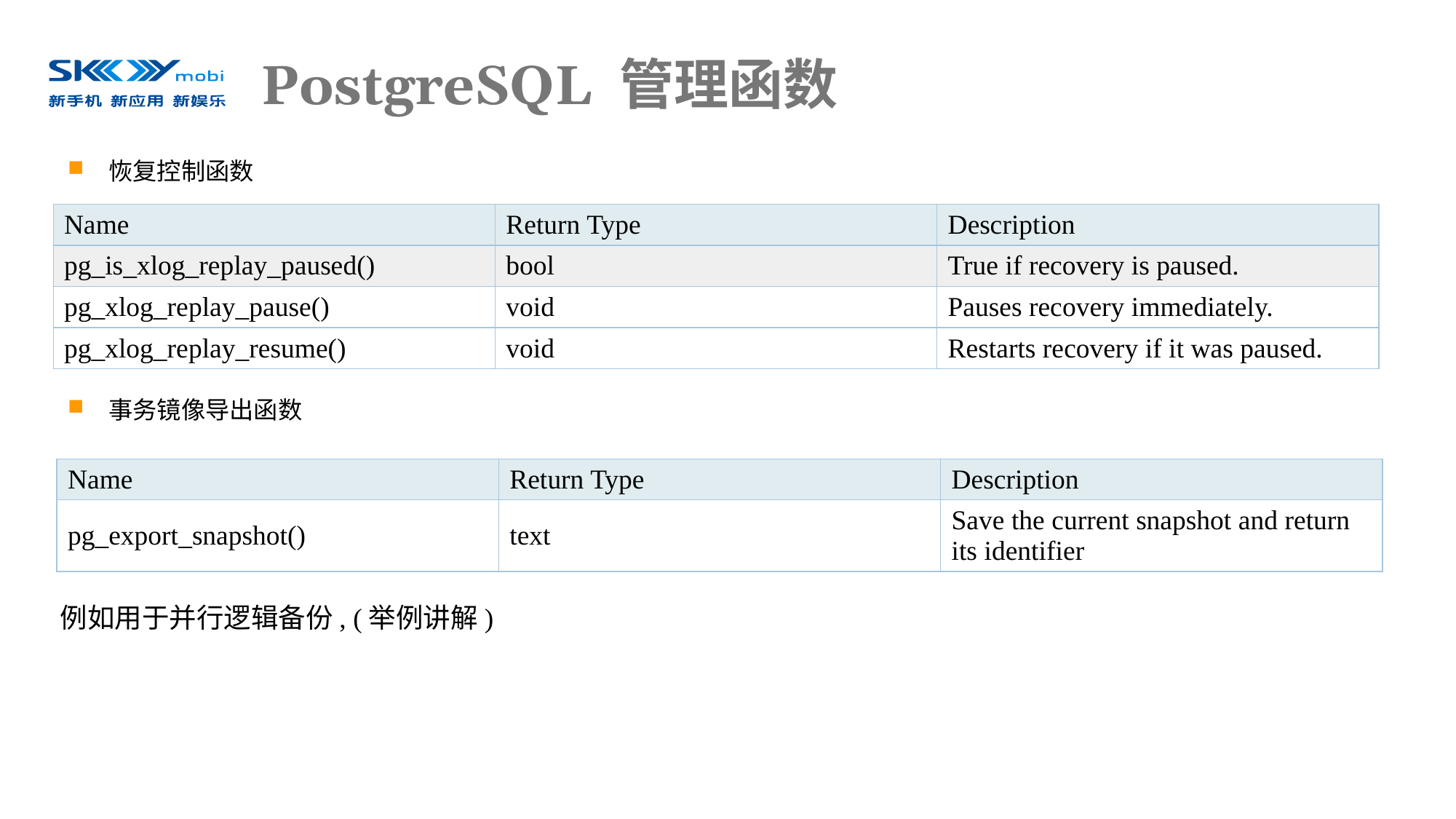

# PostgreSQL 管理函数
恢复控制函数

事务镜像导出函数

| Name | Return Type | Description |
| --- | --- | --- |
| pg\_is\_xlog\_replay\_paused() | bool | True if recovery is paused. |
| pg\_xlog\_replay\_pause() | void | Pauses recovery immediately. |
| pg\_xlog\_replay\_resume() | void | Restarts recovery if it was paused. |
| Name | Return Type | Description |
| --- | --- | --- |
| pg\_export\_snapshot() | text | Save the current snapshot and return its identifier |
例如用于并行逻辑备份, (举例讲解)